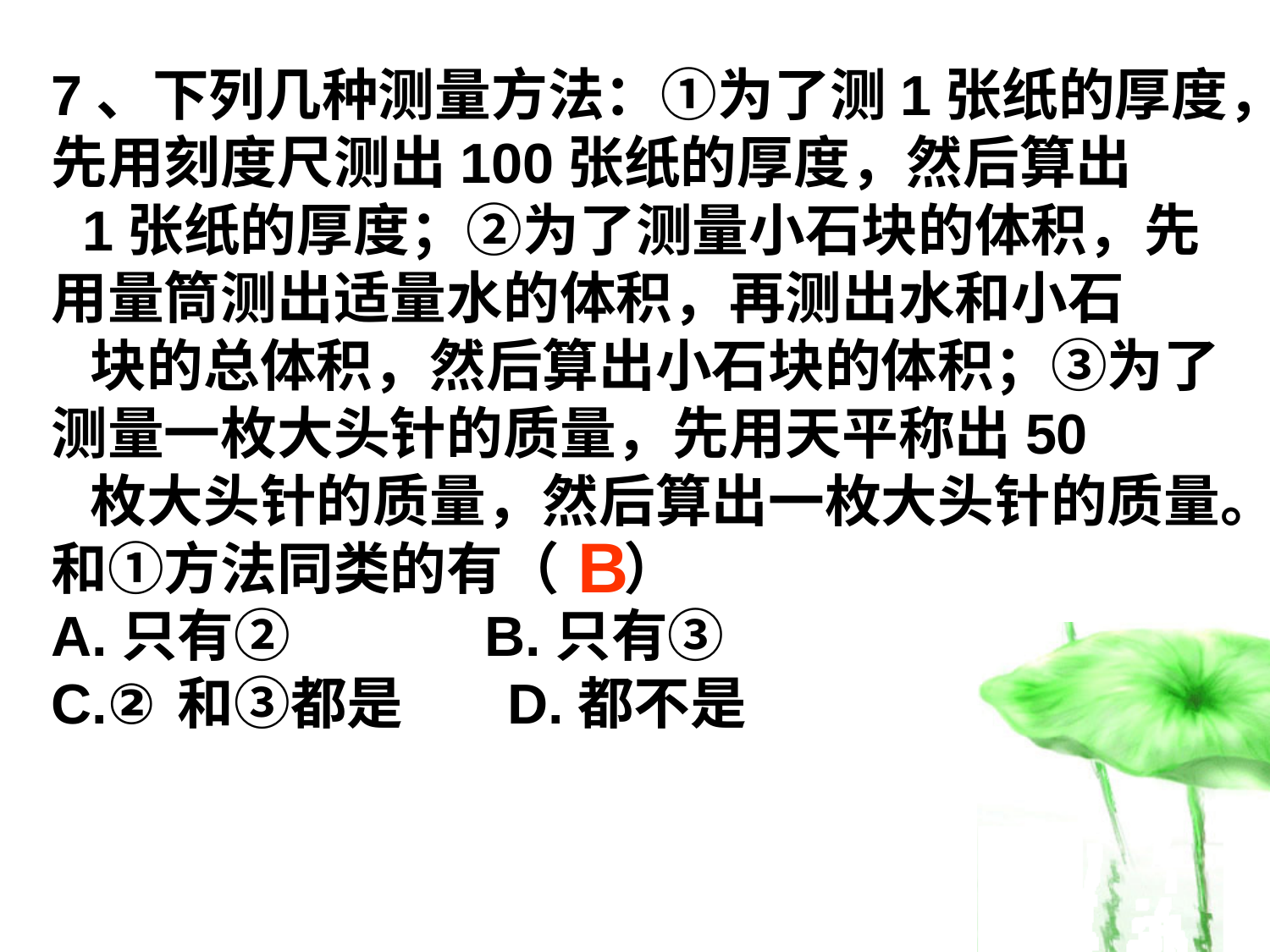

7、下列几种测量方法：①为了测1张纸的厚度，先用刻度尺测出100张纸的厚度，然后算出
  1张纸的厚度；②为了测量小石块的体积，先用量筒测出适量水的体积，再测出水和小石
  块的总体积，然后算出小石块的体积；③为了测量一枚大头针的质量，先用天平称出50
  枚大头针的质量，然后算出一枚大头针的质量。和①方法同类的有（     ）
A.只有②              B.只有③
C.②和③都是       D.都不是
B